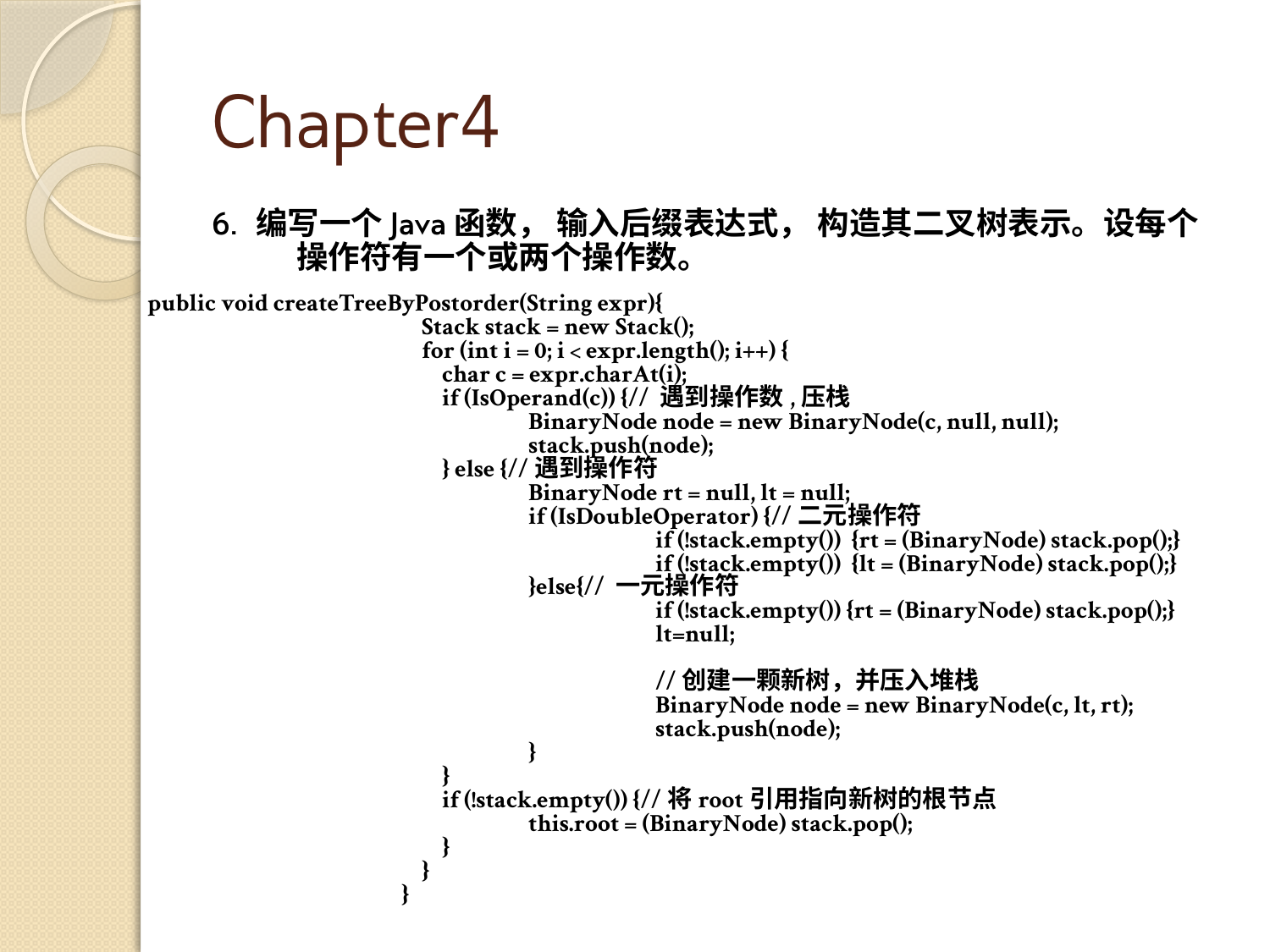

# Chapter4
6. 编写一个Java函数， 输入后缀表达式， 构造其二叉树表示。设每个操作符有一个或两个操作数。
public void createTreeByPostorder(String expr){
		    Stack stack = new Stack();
		    for (int i = 0; i < expr.length(); i++) {
		        char c = expr.charAt(i);
		        if (IsOperand(c)) {// 遇到操作数,压栈
		        	BinaryNode node = new BinaryNode(c, null, null);
		        	stack.push(node);
		        } else {//遇到操作符
		        	BinaryNode rt = null, lt = null;
		        	if (IsDoubleOperator) {//二元操作符
		        		if (!stack.empty())  {rt = (BinaryNode) stack.pop();}
		        		if (!stack.empty())  {lt = (BinaryNode) stack.pop();}
		        	}else{// 一元操作符
		        		if (!stack.empty()) {rt = (BinaryNode) stack.pop();}
		        		lt=null;

		        		//创建一颗新树，并压入堆栈
		        		BinaryNode node = new BinaryNode(c, lt, rt);
		        		stack.push(node);
		        	}
		        }
		        if (!stack.empty()) {//将root引用指向新树的根节点
		        	this.root = (BinaryNode) stack.pop();
		        }
		    }
		}